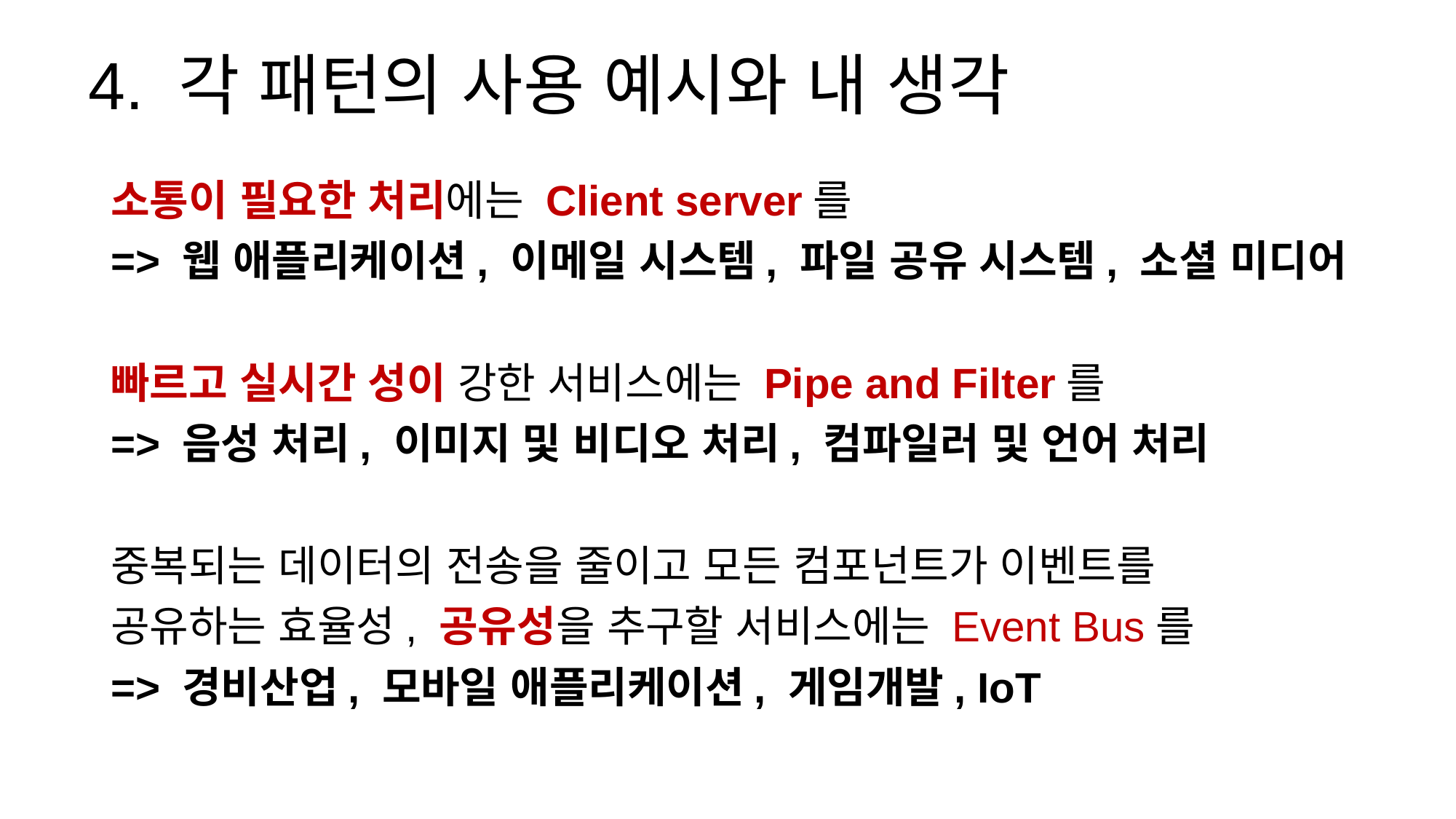

# 4. 각 패턴의 사용 예시와 내 생각
소통이 필요한 처리에는 Client server를
=> 웹 애플리케이션, 이메일 시스템, 파일 공유 시스템, 소셜 미디어

빠르고 실시간 성이 강한 서비스에는 Pipe and Filter를
=> 음성 처리, 이미지 및 비디오 처리, 컴파일러 및 언어 처리

중복되는 데이터의 전송을 줄이고 모든 컴포넌트가 이벤트를
공유하는 효율성, 공유성을 추구할 서비스에는 Event Bus를
=> 경비산업, 모바일 애플리케이션, 게임개발, IoT